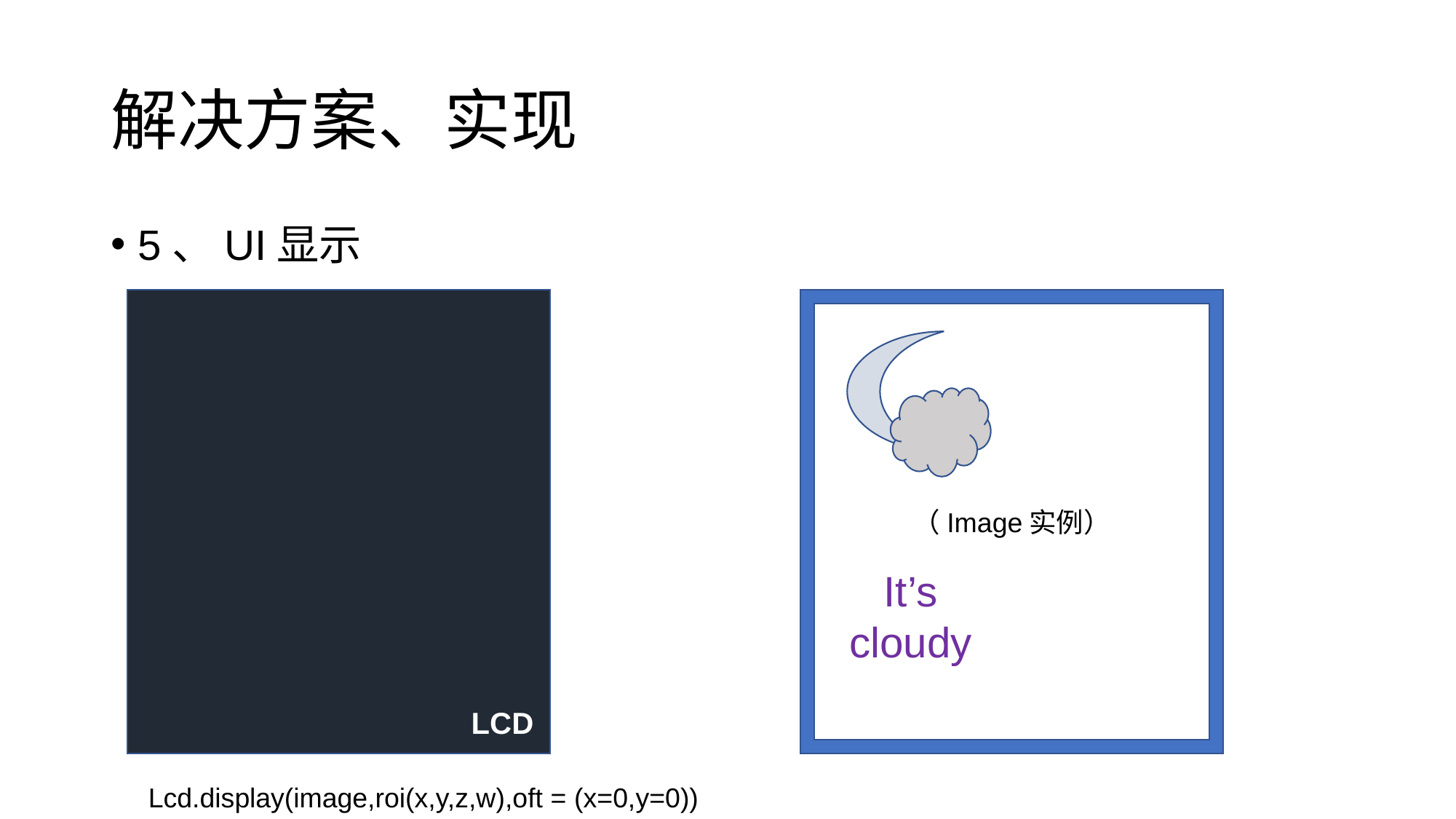

# 解决方案、实现
5、UI显示
（Image实例）

It’s cloudy
			LCD
Lcd.display(image,roi(x,y,z,w),oft = (x=0,y=0))